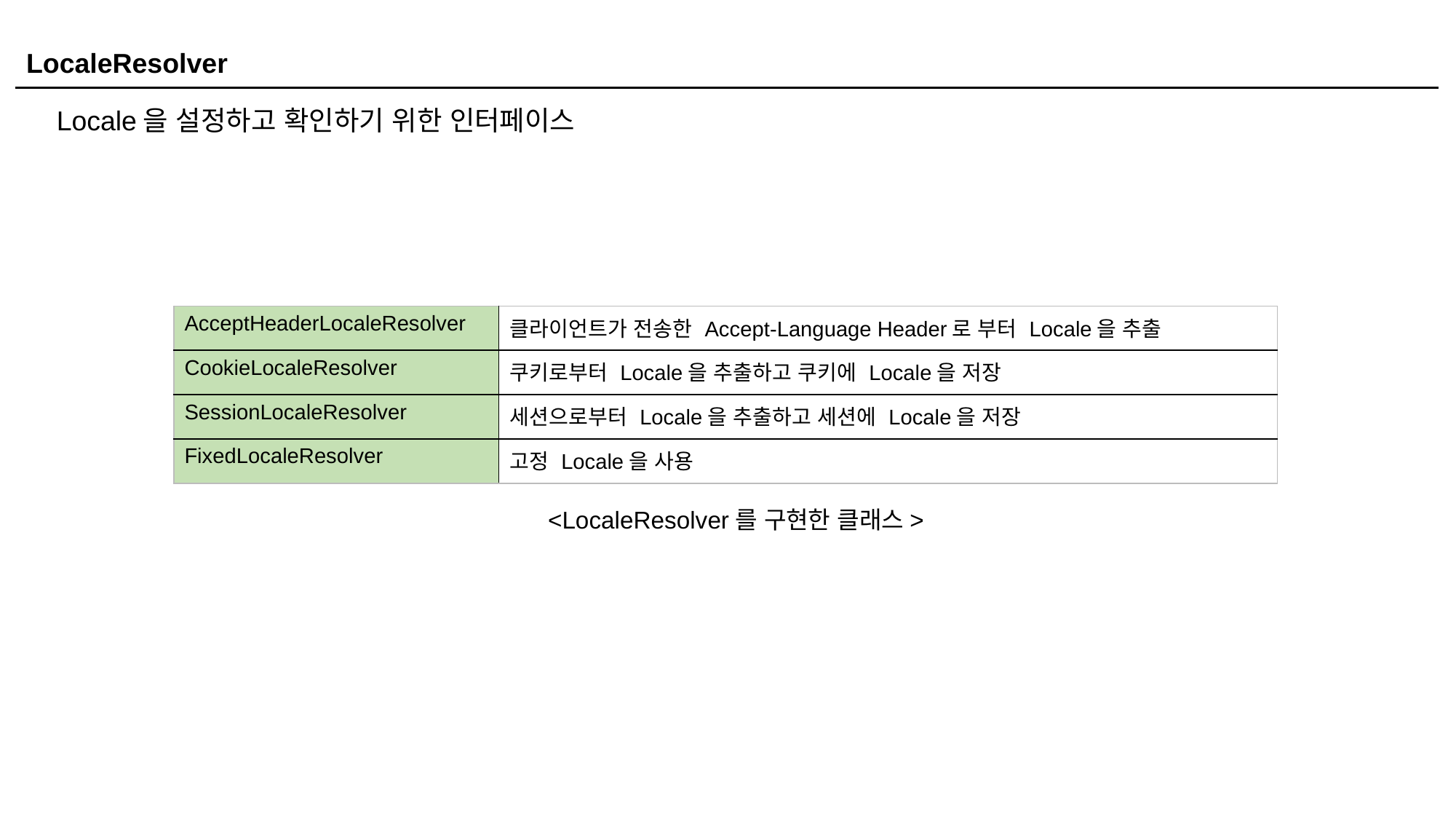

LocaleResolver
Locale을 설정하고 확인하기 위한 인터페이스
| AcceptHeaderLocaleResolver | 클라이언트가 전송한 Accept-Language Header로 부터 Locale을 추출 |
| --- | --- |
| CookieLocaleResolver | 쿠키로부터 Locale을 추출하고 쿠키에 Locale을 저장 |
| SessionLocaleResolver | 세션으로부터 Locale을 추출하고 세션에 Locale을 저장 |
| FixedLocaleResolver | 고정 Locale을 사용 |
<LocaleResolver를 구현한 클래스>